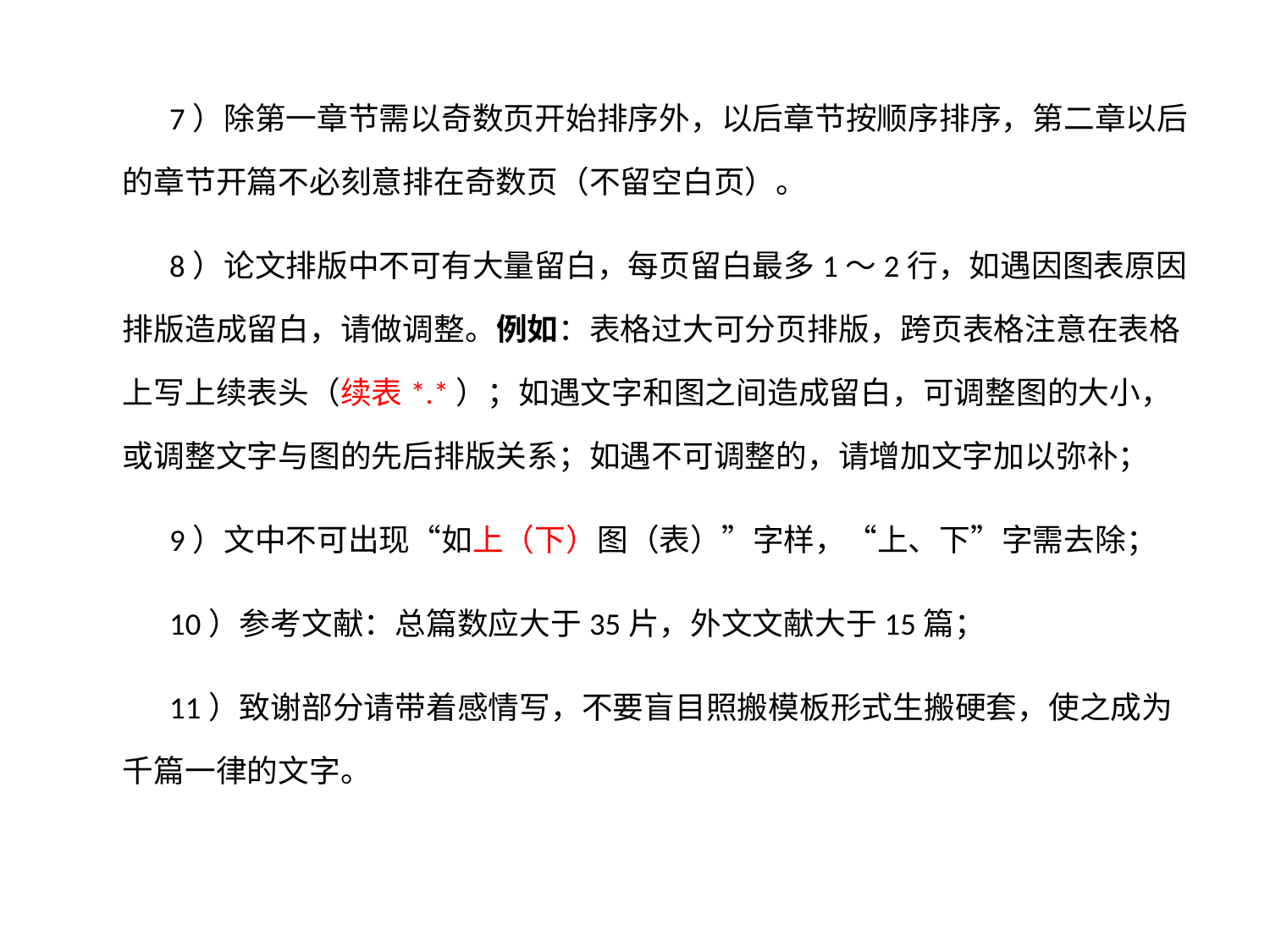

7）除第一章节需以奇数页开始排序外，以后章节按顺序排序，第二章以后的章节开篇不必刻意排在奇数页（不留空白页）。
8）论文排版中不可有大量留白，每页留白最多1～2行，如遇因图表原因排版造成留白，请做调整。例如：表格过大可分页排版，跨页表格注意在表格上写上续表头（续表*.*）；如遇文字和图之间造成留白，可调整图的大小，或调整文字与图的先后排版关系；如遇不可调整的，请增加文字加以弥补；
9）文中不可出现“如上（下）图（表）”字样，“上、下”字需去除；
10）参考文献：总篇数应大于35片，外文文献大于15篇；
11）致谢部分请带着感情写，不要盲目照搬模板形式生搬硬套，使之成为千篇一律的文字。